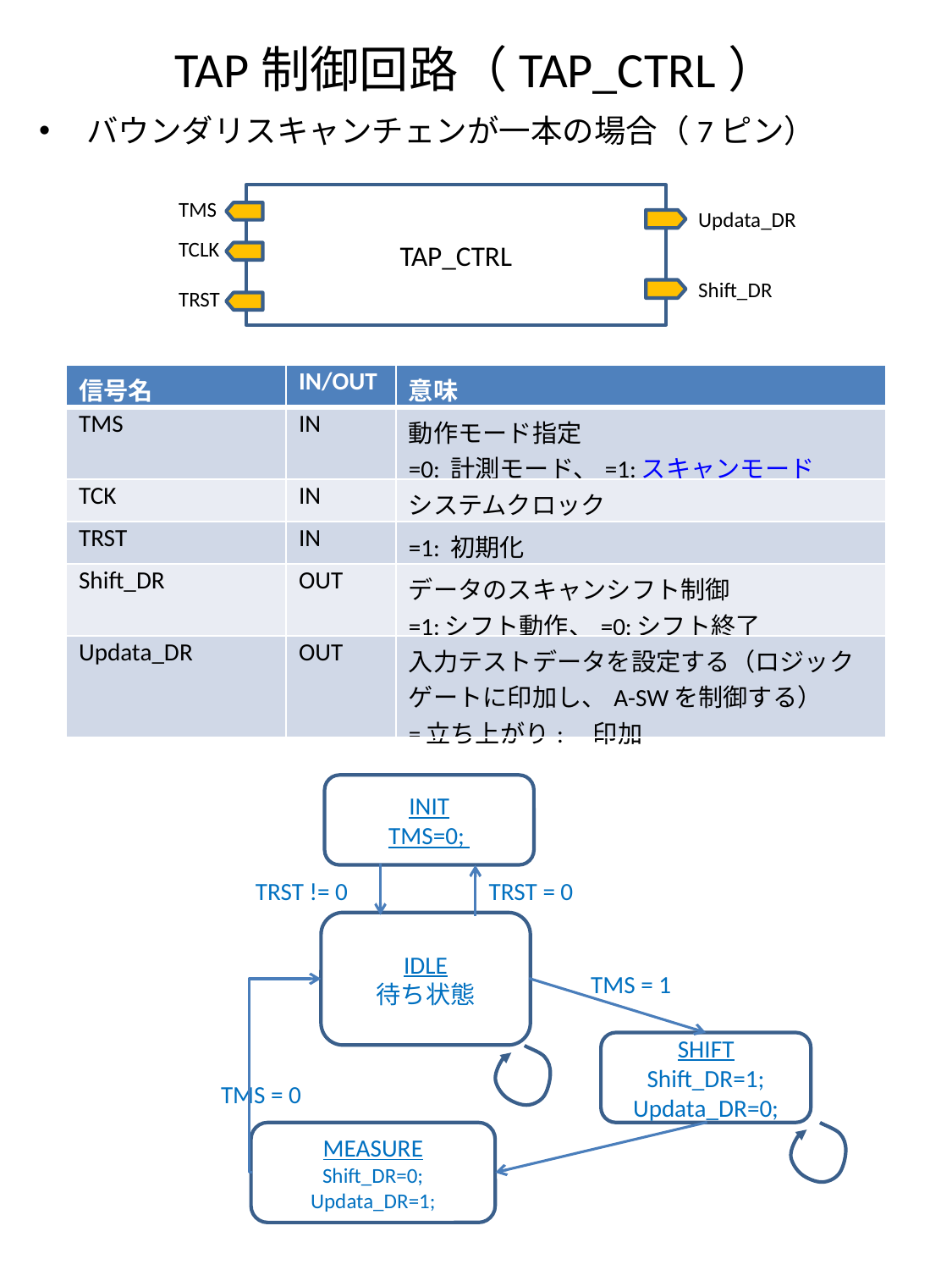

# TAP制御回路（TAP_CTRL）
バウンダリスキャンチェンが一本の場合（7ピン）

TAP_CTRL
TMS

Updata_DR
TCLK

Shift_DR
TRST

| 信号名 | IN/OUT | 意味 |
| --- | --- | --- |
| TMS | IN | 動作モード指定 =0: 計測モード、=1:スキャンモード |
| TCK | IN | システムクロック |
| TRST | IN | =1: 初期化 |
| Shift\_DR | OUT | データのスキャンシフト制御 =1:シフト動作、=0:シフト終了 |
| Updata\_DR | OUT | 入力テストデータを設定する（ロジックゲートに印加し、A-SWを制御する） =立ち上がり:　印加 |
INIT
TMS=0;
TRST != 0
TRST = 0
IDLE
待ち状態
TMS = 1
SHIFT
Shift_DR=1; Updata_DR=0;

TMS = 0
MEASURE
Shift_DR=0; Updata_DR=1;